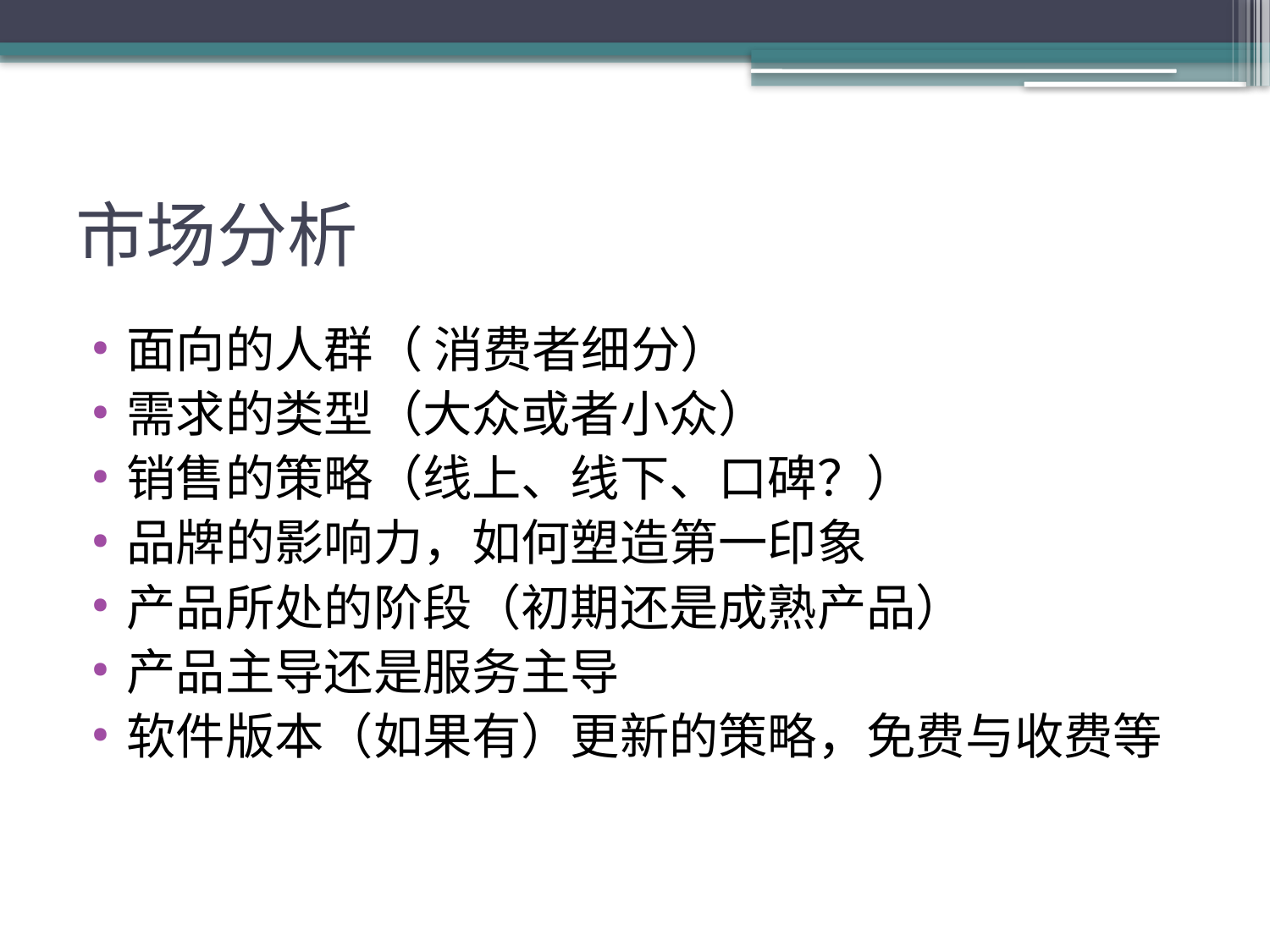

# 市场分析
面向的人群（ 消费者细分）
需求的类型（大众或者小众）
销售的策略（线上、线下、口碑？）
品牌的影响力，如何塑造第一印象
产品所处的阶段（初期还是成熟产品）
产品主导还是服务主导
软件版本（如果有）更新的策略，免费与收费等